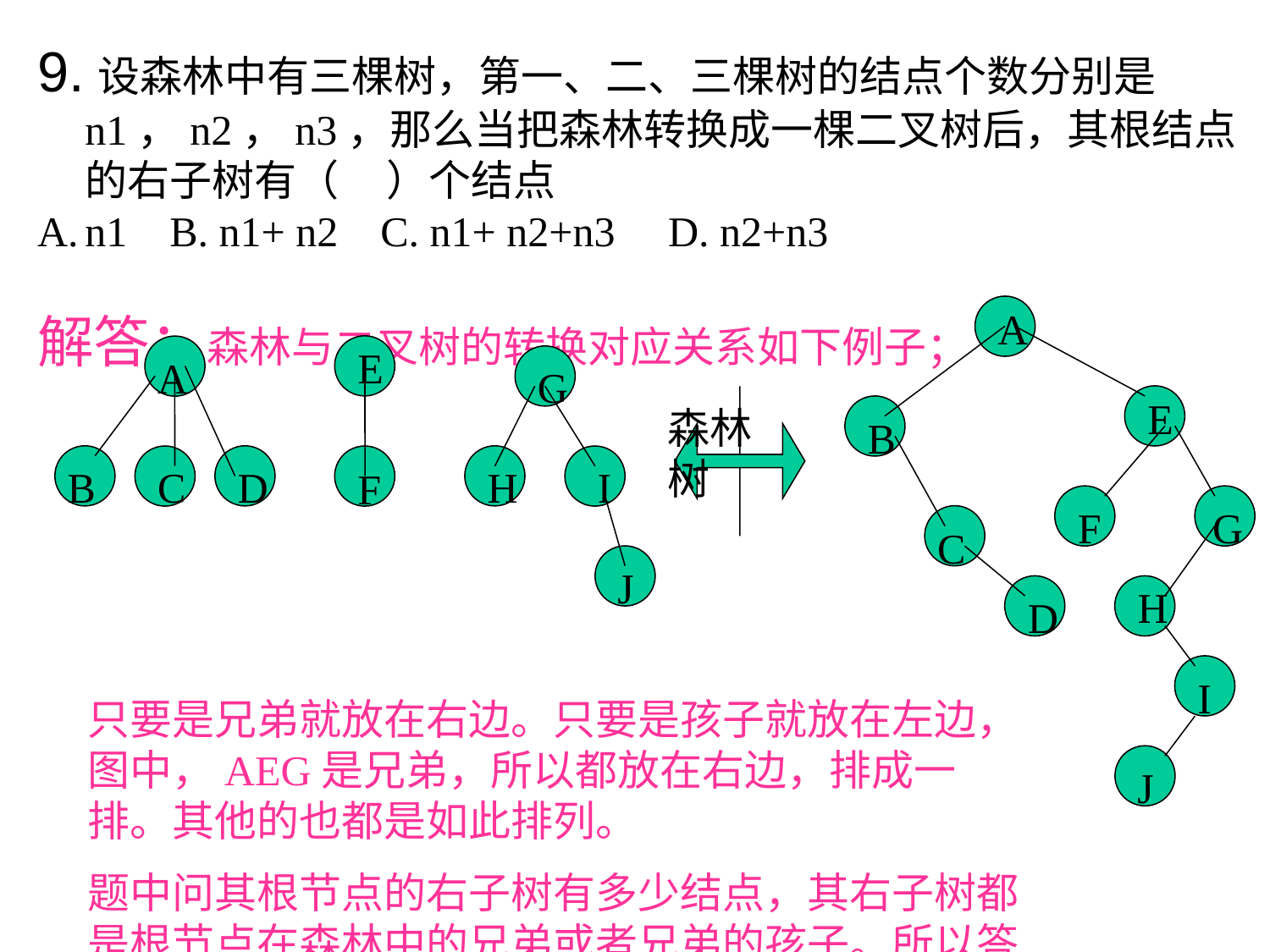

9.设森林中有三棵树，第一、二、三棵树的结点个数分别是n1，n2，n3，那么当把森林转换成一棵二叉树后，其根结点的右子树有（     ）个结点
n1    B. n1+ n2    C. n1+ n2+n3     D. n2+n3

解答：森林与二叉树的转换对应关系如下例子；

A

E

A

G

E
森林   树

B

B
C
D
H
I
F

F
G

C

J
H

D

I
只要是兄弟就放在右边。只要是孩子就放在左边，图中，AEG是兄弟，所以都放在右边，排成一排。其他的也都是如此排列。
题中问其根节点的右子树有多少结点，其右子树都是根节点在森林中的兄弟或者兄弟的孩子。所以答案为n2+n3，所以选：D

J